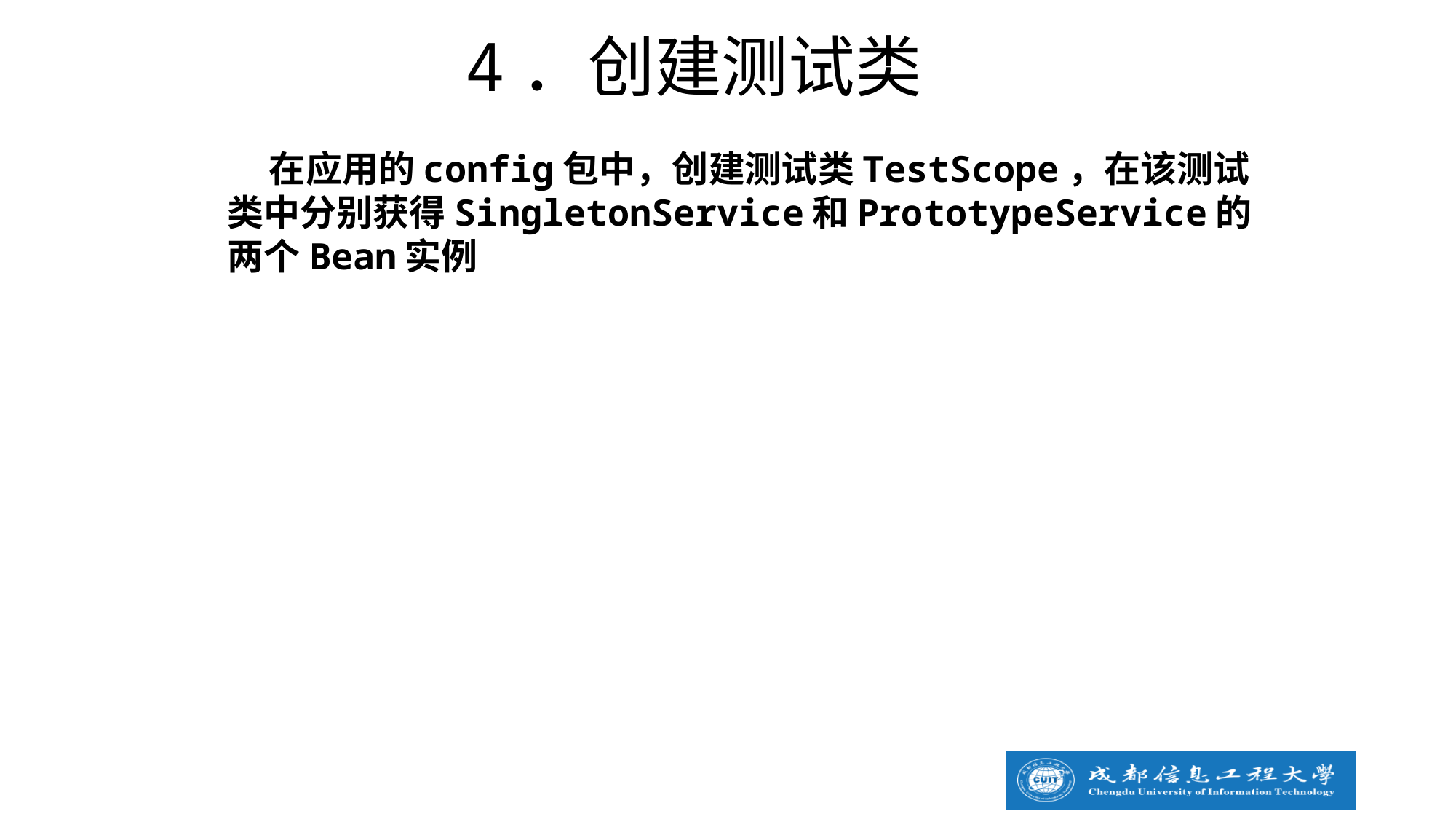

4．创建测试类
    在应用的config包中，创建测试类TestScope，在该测试类中分别获得SingletonService和PrototypeService的两个Bean实例